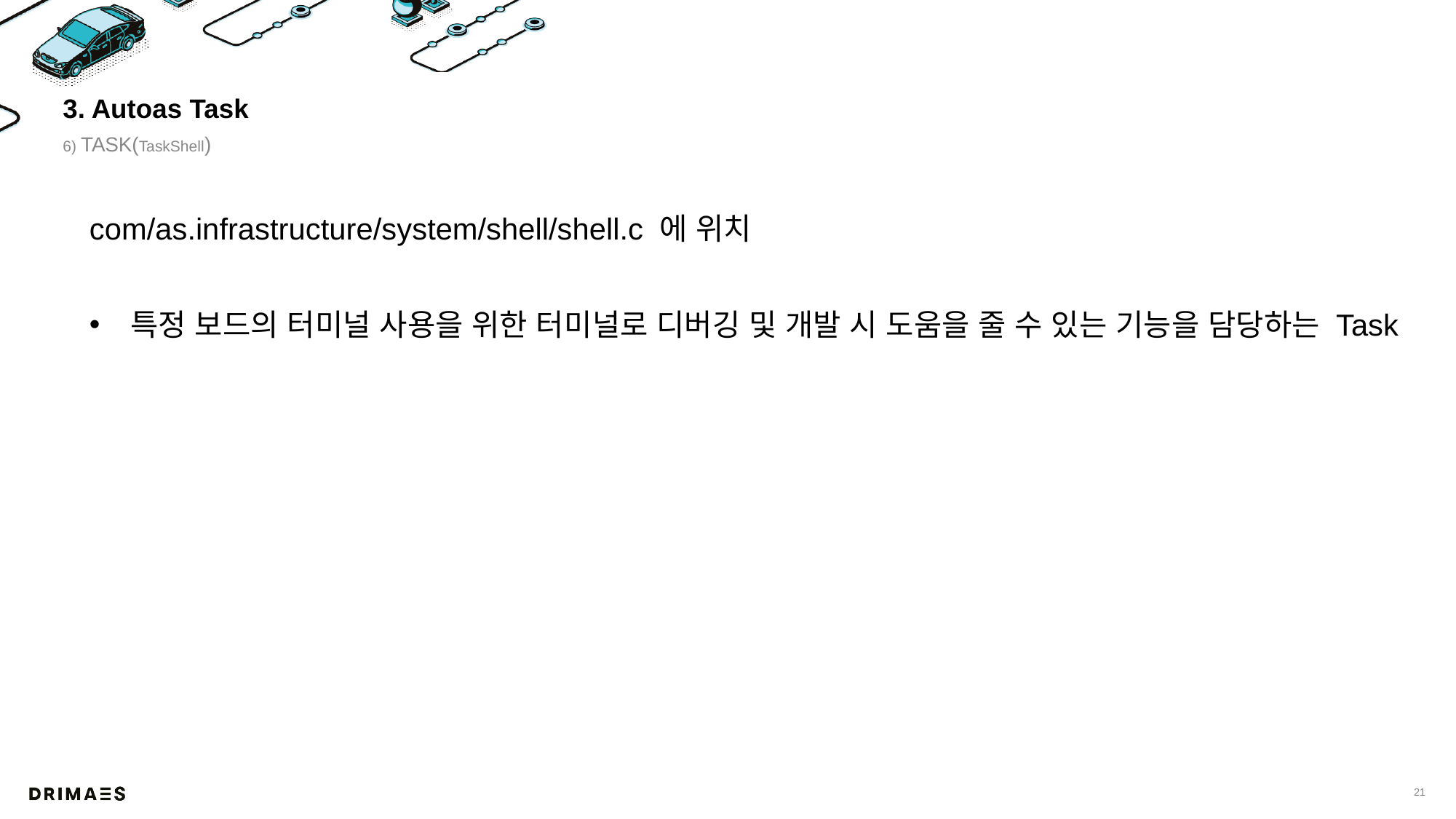

# 3. Autoas Task
6) TASK(TaskShell)

com/as.infrastructure/system/shell/shell.c 에 위치

특정 보드의 터미널 사용을 위한 터미널로 디버깅 및 개발 시 도움을 줄 수 있는 기능을 담당하는 Task